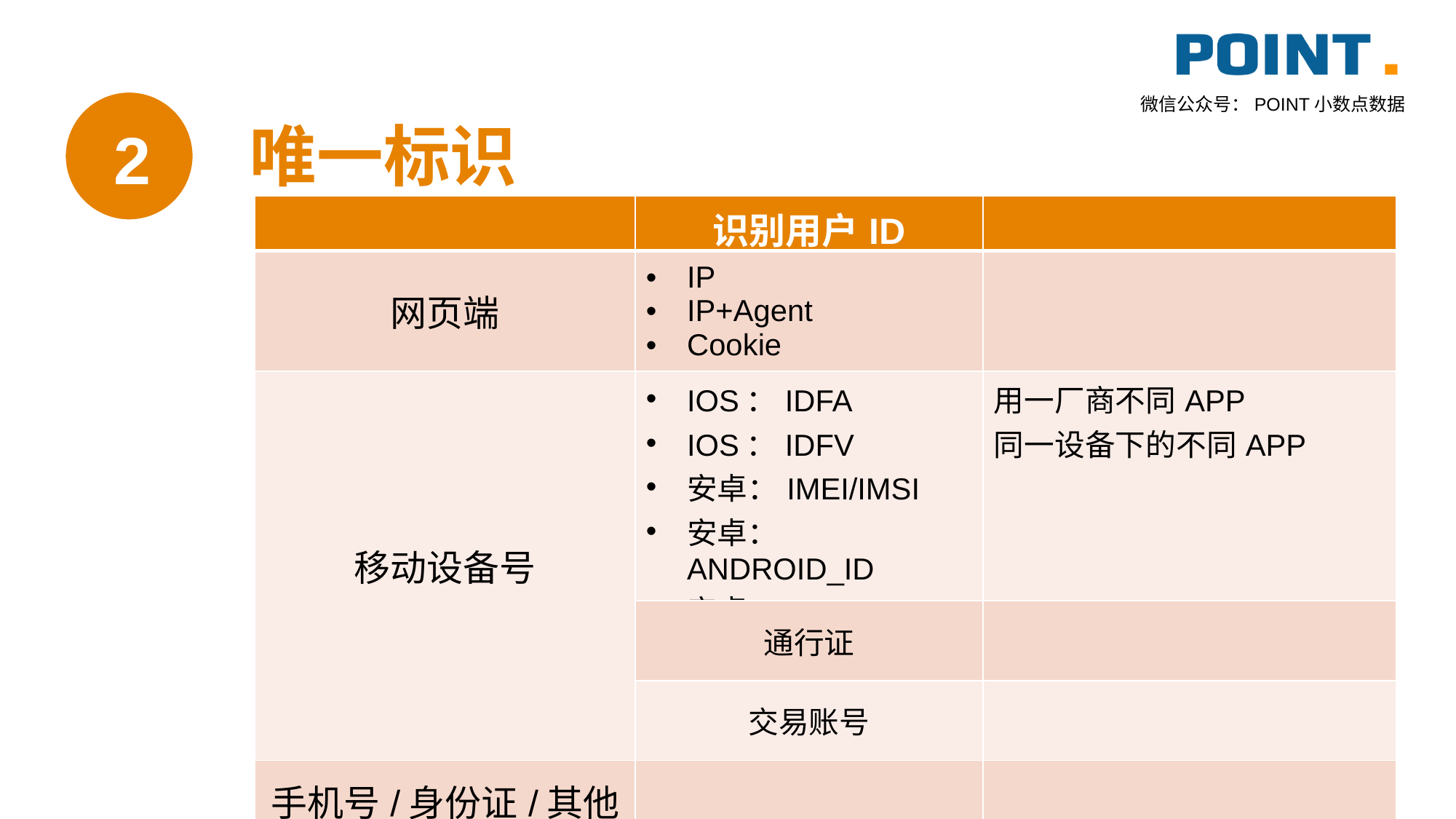

2
唯一标识
|  | 识别用户ID |  |
| --- | --- | --- |
| 网页端 | IP IP+Agent Cookie |  |
| 移动设备号 | IOS：IDFA IOS：IDFV 安卓：IMEI/IMSI 安卓：ANDROID\_ID 安卓：OAID | 用一厂商不同APP 同一设备下的不同APP |
|  | 通行证 |  |
|  | 交易账号 |  |
| 手机号/身份证/其他 |  |  |